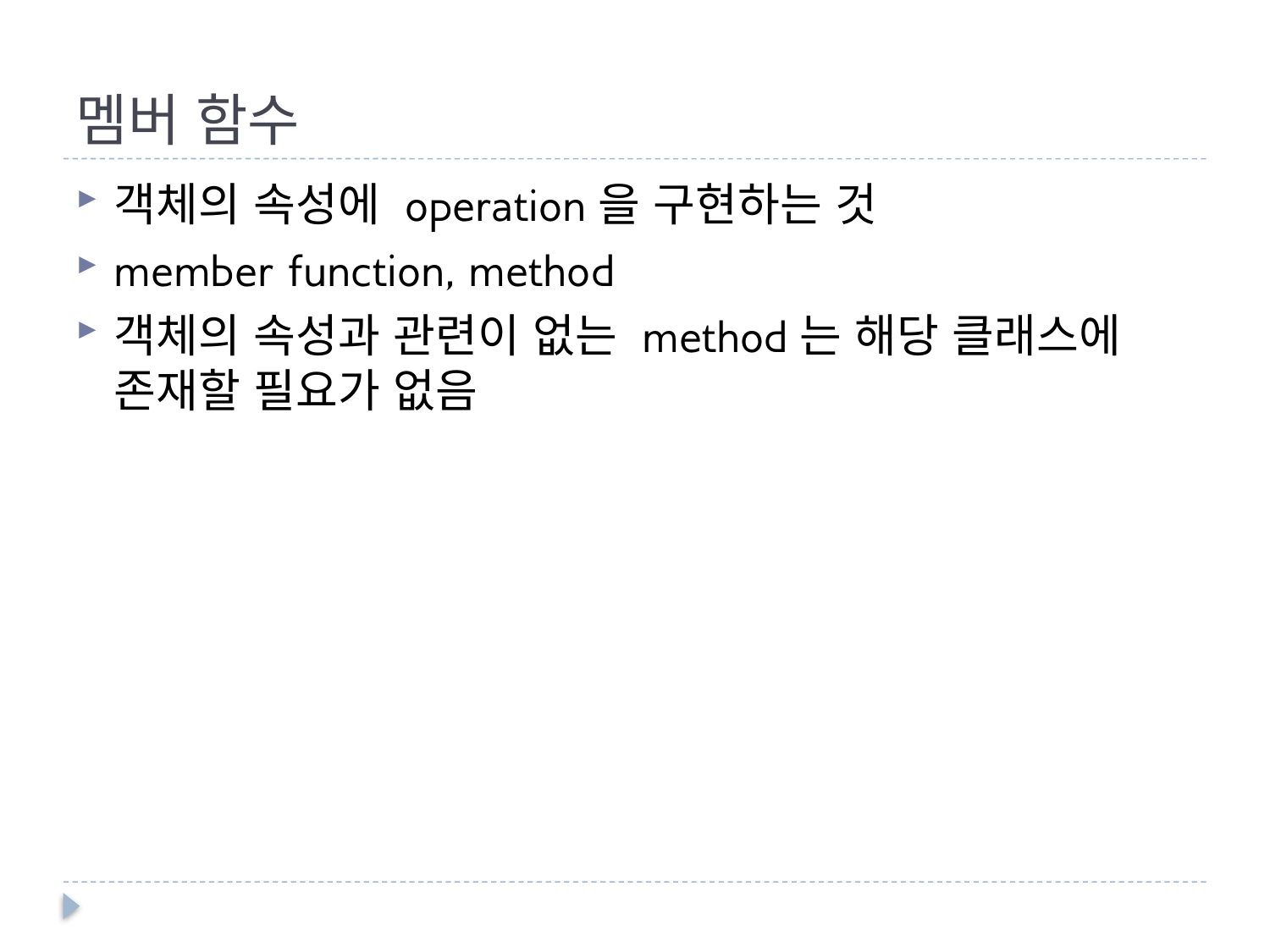

# 멤버 함수
객체의 속성에 operation을 구현하는 것
member function, method
객체의 속성과 관련이 없는 method는 해당 클래스에 존재할 필요가 없음